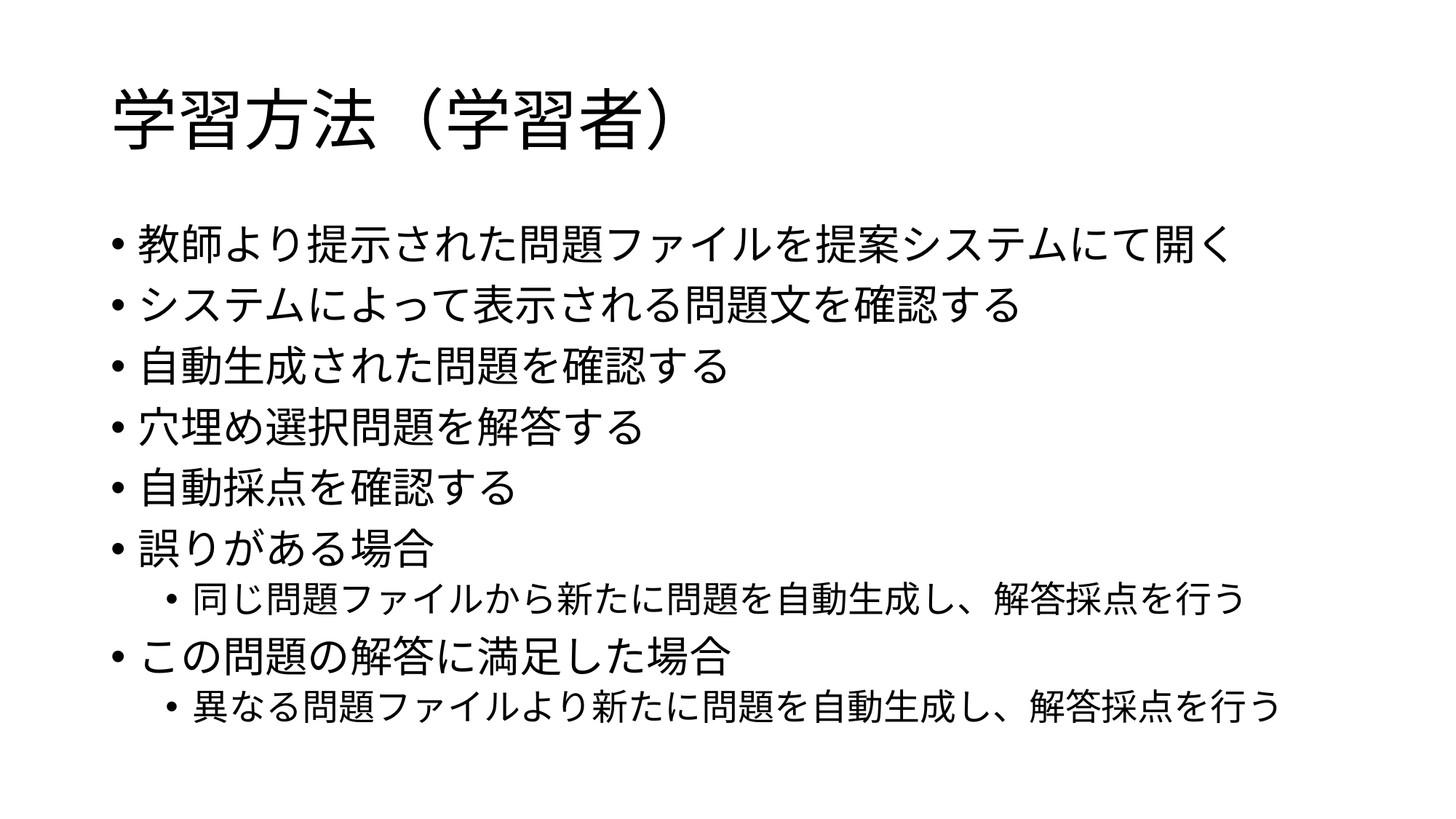

# 学習方法（学習者）
教師より提示された問題ファイルを提案システムにて開く
システムによって表示される問題文を確認する
自動生成された問題を確認する
穴埋め選択問題を解答する
自動採点を確認する
誤りがある場合
同じ問題ファイルから新たに問題を自動生成し、解答採点を行う
この問題の解答に満足した場合
異なる問題ファイルより新たに問題を自動生成し、解答採点を行う